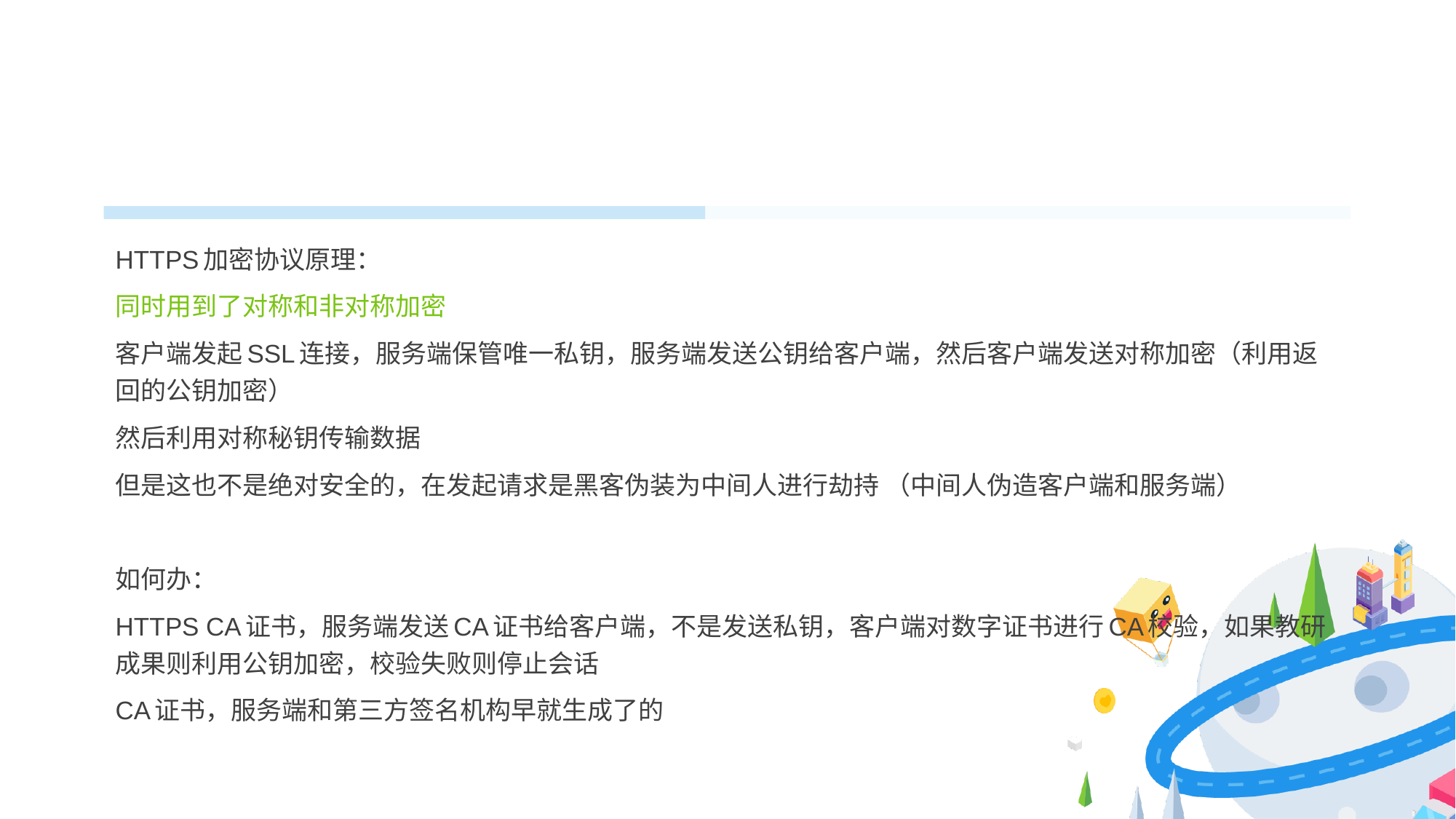

#
HTTPS加密协议原理：
同时用到了对称和非对称加密
客户端发起SSL连接，服务端保管唯一私钥，服务端发送公钥给客户端，然后客户端发送对称加密（利用返回的公钥加密）
然后利用对称秘钥传输数据
但是这也不是绝对安全的，在发起请求是黑客伪装为中间人进行劫持 （中间人伪造客户端和服务端）

如何办：
HTTPS CA证书，服务端发送CA证书给客户端，不是发送私钥，客户端对数字证书进行CA校验，如果教研成果则利用公钥加密，校验失败则停止会话
CA证书，服务端和第三方签名机构早就生成了的